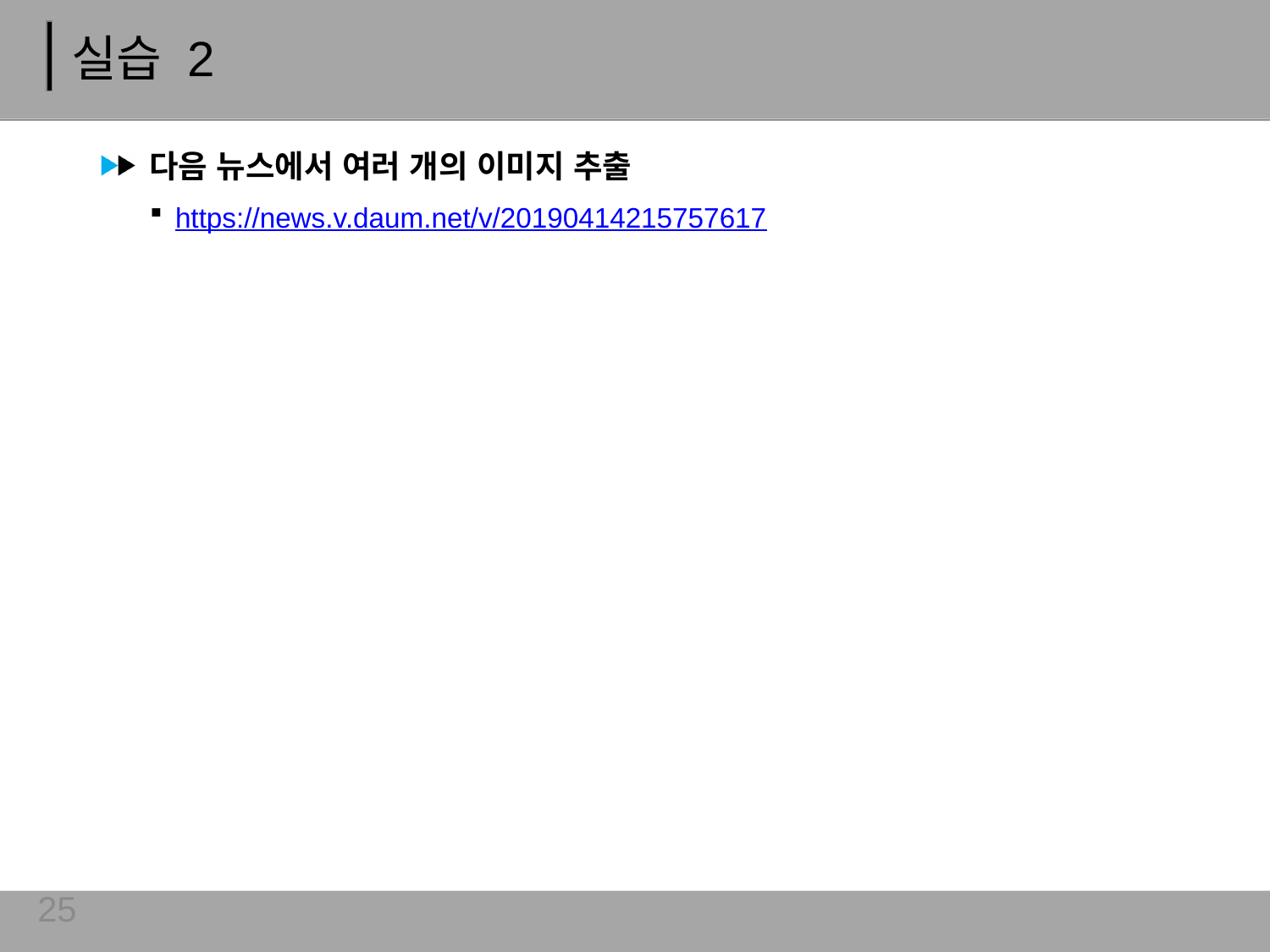

# 실습 2
다음 뉴스에서 여러 개의 이미지 추출
https://news.v.daum.net/v/20190414215757617

25